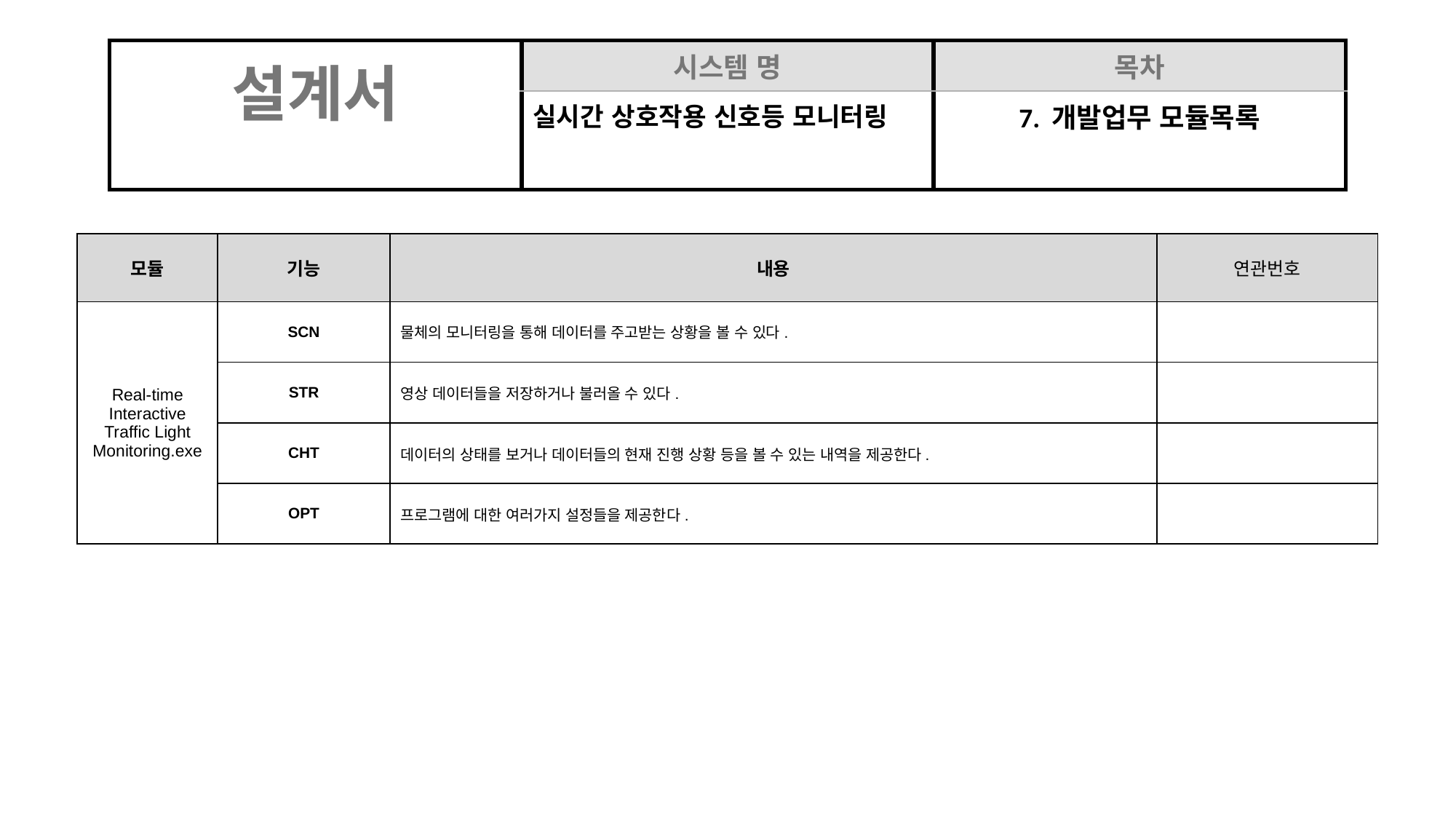

| 설계서 | 시스템 명 | 목차 |
| --- | --- | --- |
|  | 실시간 상호작용 신호등 모니터링 | 7. 개발업무 모듈목록 |
| 모듈 | 기능 | 내용 | 연관번호 |
| --- | --- | --- | --- |
| Real-time Interactive Traffic Light Monitoring.exe | SCN | 물체의 모니터링을 통해 데이터를 주고받는 상황을 볼 수 있다. |  |
|  | STR | 영상 데이터들을 저장하거나 불러올 수 있다. |  |
|  | CHT | 데이터의 상태를 보거나 데이터들의 현재 진행 상황 등을 볼 수 있는 내역을 제공한다. |  |
|  | OPT | 프로그램에 대한 여러가지 설정들을 제공한다. |  |